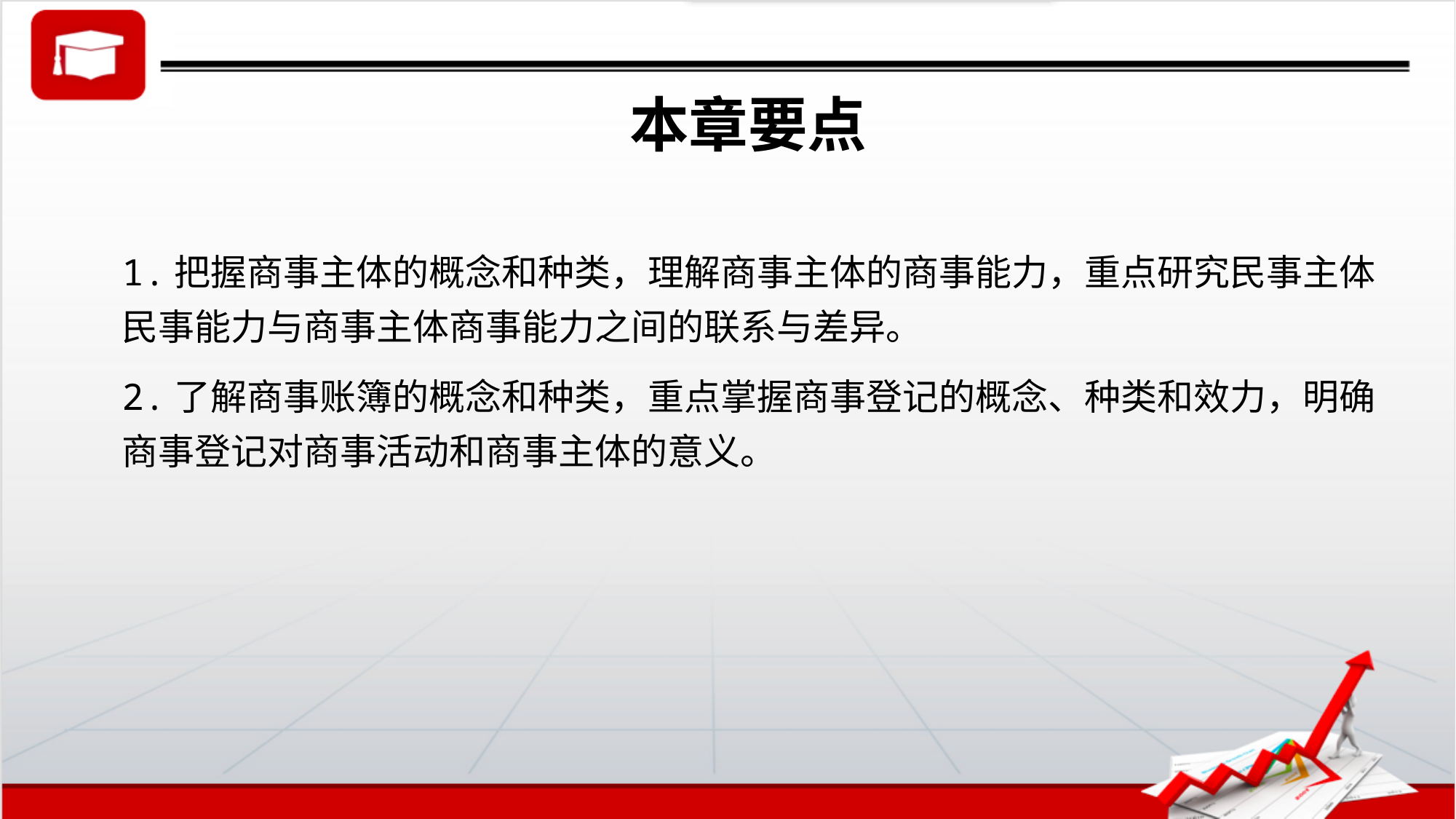

# 本章要点
1.把握商事主体的概念和种类，理解商事主体的商事能力，重点研究民事主体民事能力与商事主体商事能力之间的联系与差异。
2.了解商事账簿的概念和种类，重点掌握商事登记的概念、种类和效力，明确商事登记对商事活动和商事主体的意义。